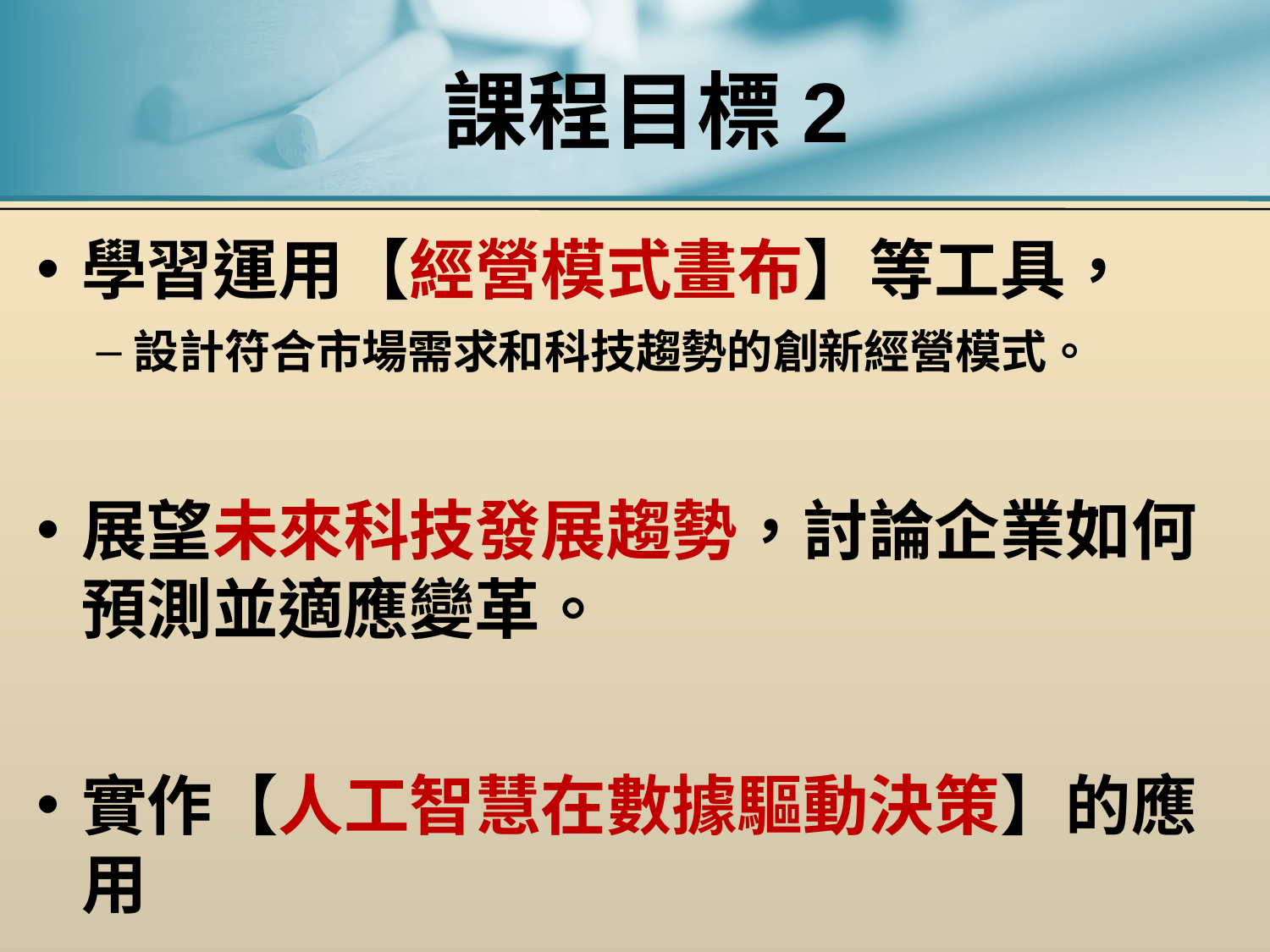

# 課程目標2
學習運用【經營模式畫布】等工具，
設計符合市場需求和科技趨勢的創新經營模式。

展望未來科技發展趨勢，討論企業如何預測並適應變革。

實作【人工智慧在數據驅動決策】的應用